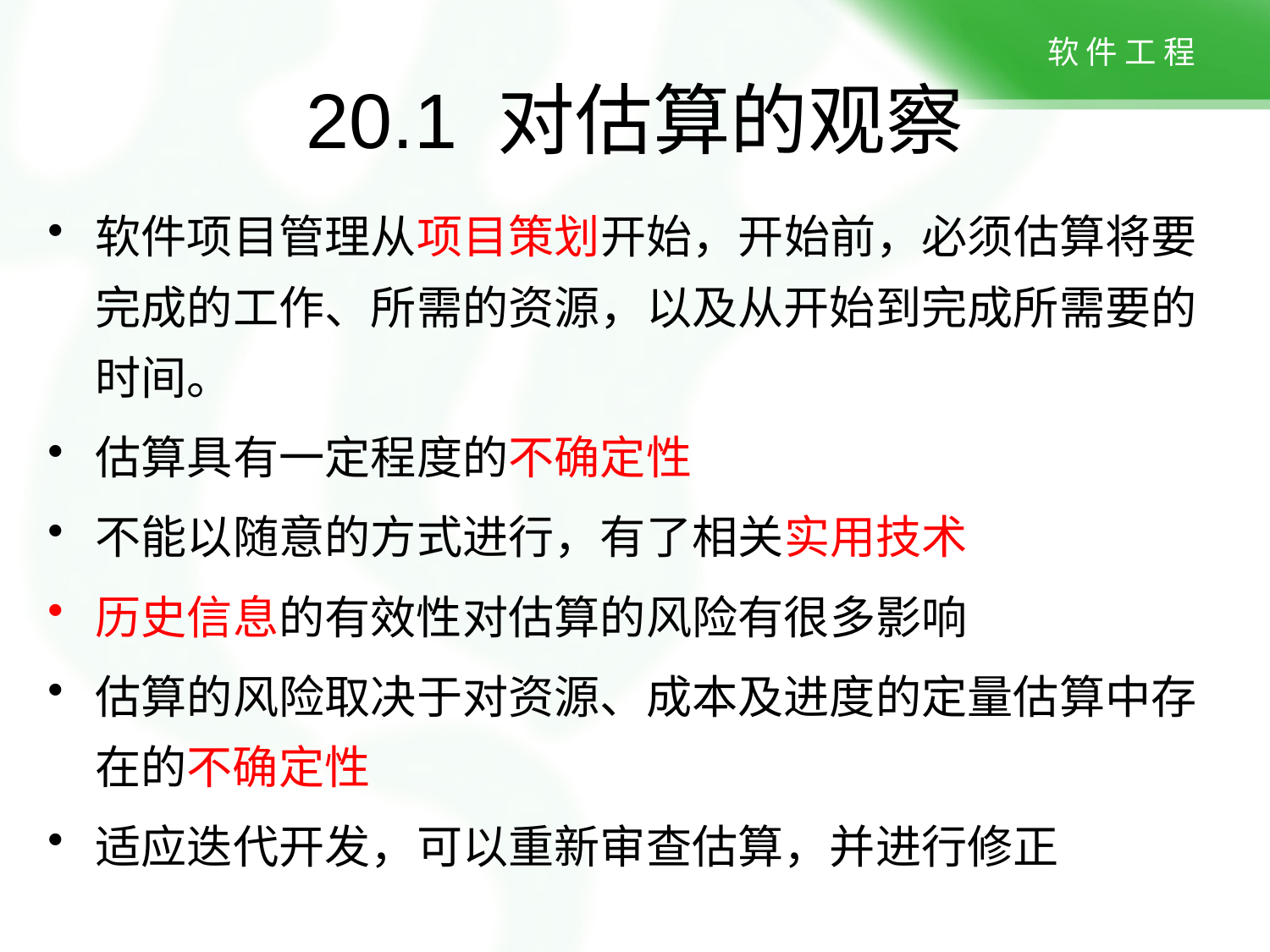

# 20.1 对估算的观察
软件项目管理从项目策划开始，开始前，必须估算将要完成的工作、所需的资源，以及从开始到完成所需要的时间。
估算具有一定程度的不确定性
不能以随意的方式进行，有了相关实用技术
历史信息的有效性对估算的风险有很多影响
估算的风险取决于对资源、成本及进度的定量估算中存在的不确定性
适应迭代开发，可以重新审查估算，并进行修正